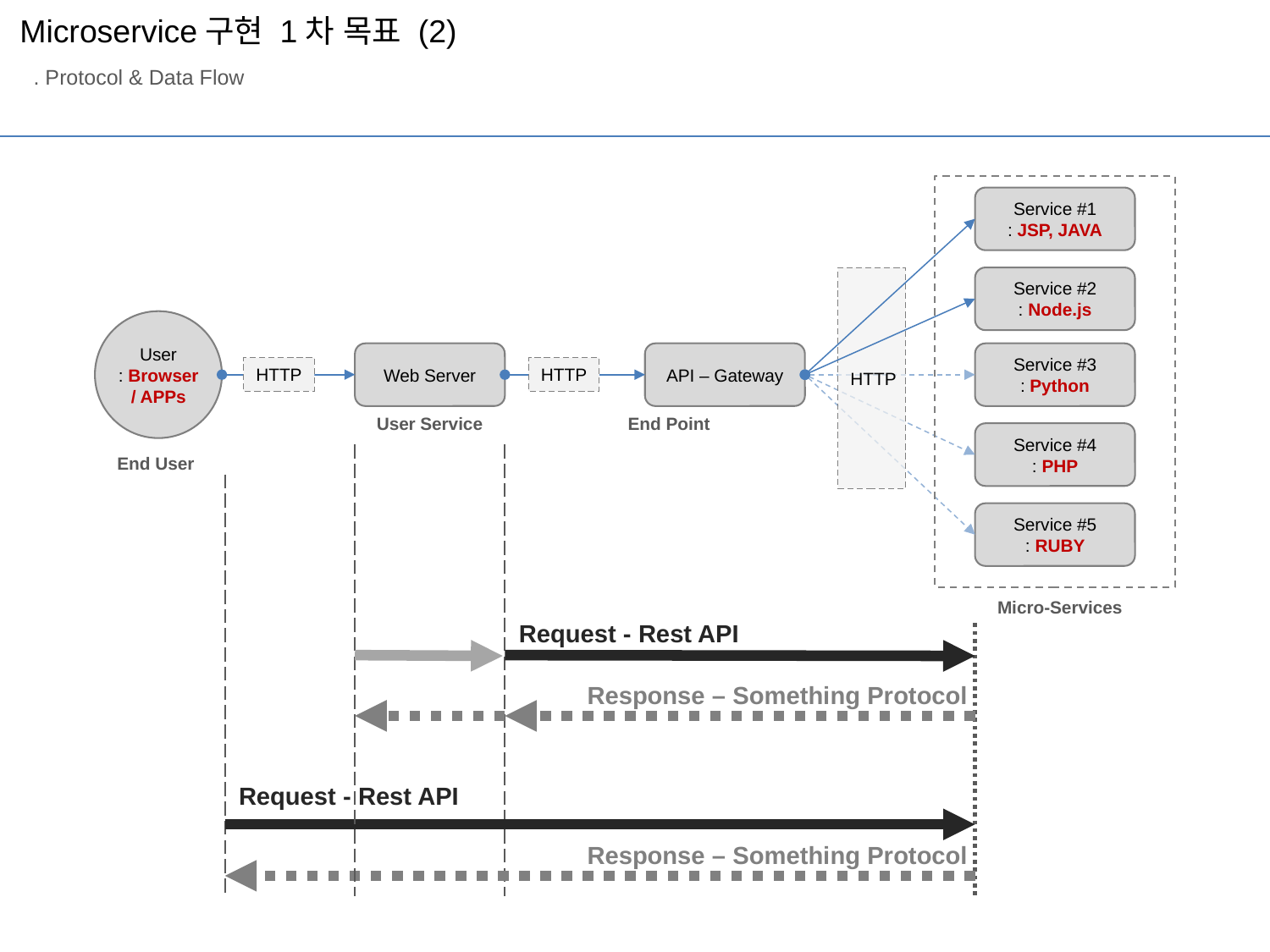

Microservice구현 1차 목표 (2)
. Protocol & Data Flow

Service #1
: JSP, JAVA
HTTP
Service #2
: Node.js
User
: Browser
/ APPs
Web Server
API – Gateway
Service #3
: Python
HTTP
HTTP
User Service
End Point
Service #4
: PHP
End User
Service #5
: RUBY
Micro-Services
Request - Rest API
Response – Something Protocol
Request - Rest API
Response – Something Protocol